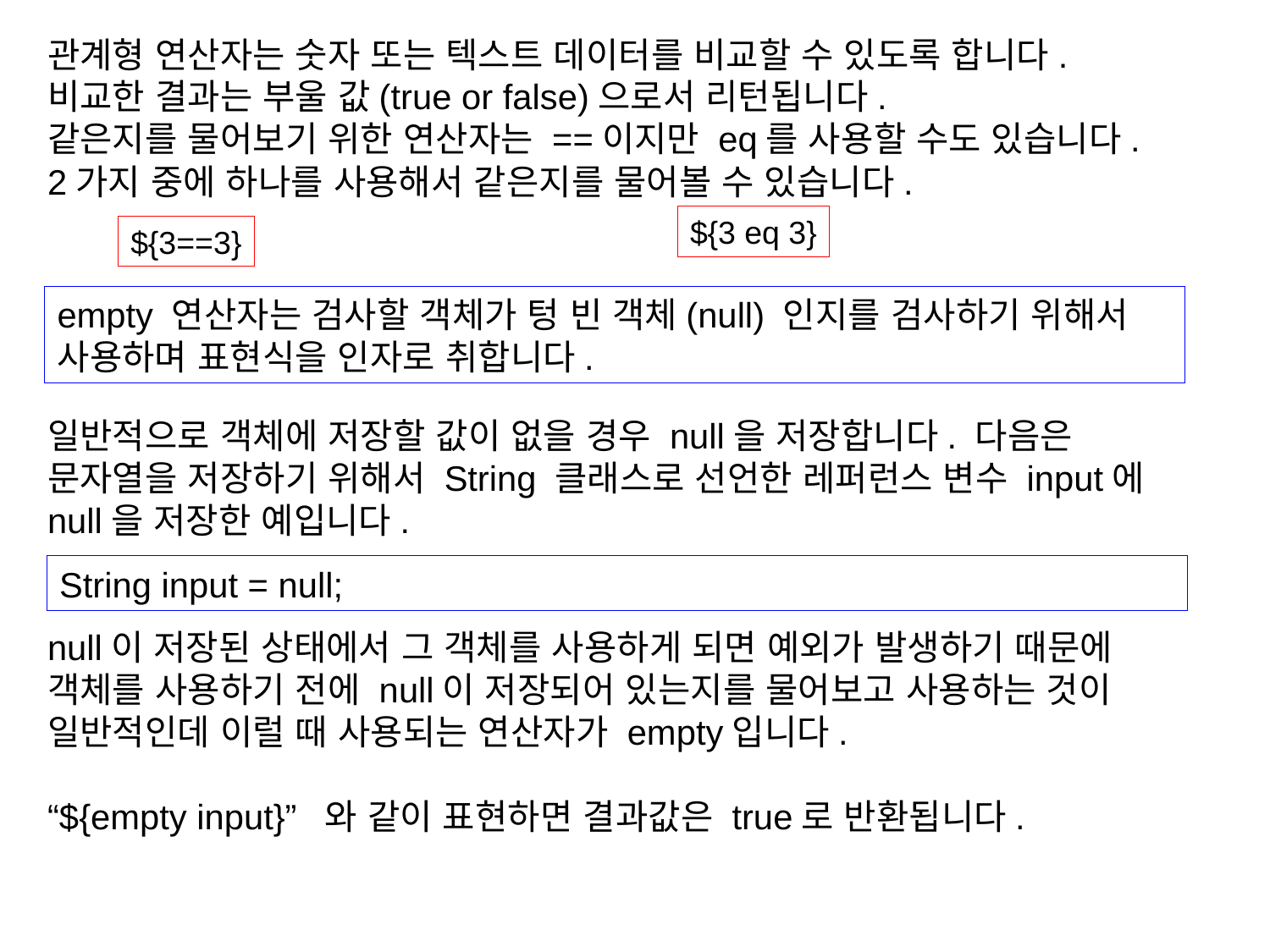

관계형 연산자는 숫자 또는 텍스트 데이터를 비교할 수 있도록 합니다.
비교한 결과는 부울 값(true or false)으로서 리턴됩니다.
같은지를 물어보기 위한 연산자는 ==이지만 eq를 사용할 수도 있습니다.
2가지 중에 하나를 사용해서 같은지를 물어볼 수 있습니다.

일반적으로 객체에 저장할 값이 없을 경우 null을 저장합니다. 다음은 문자열을 저장하기 위해서 String 클래스로 선언한 레퍼런스 변수 input에 null을 저장한 예입니다.

null이 저장된 상태에서 그 객체를 사용하게 되면 예외가 발생하기 때문에 객체를 사용하기 전에 null이 저장되어 있는지를 물어보고 사용하는 것이 일반적인데 이럴 때 사용되는 연산자가 empty입니다.

“${empty input}”  와 같이 표현하면 결과값은 true로 반환됩니다.
${3 eq 3}
${3==3}
empty 연산자는 검사할 객체가 텅 빈 객체(null) 인지를 검사하기 위해서 사용하며 표현식을 인자로 취합니다.

String input = null;